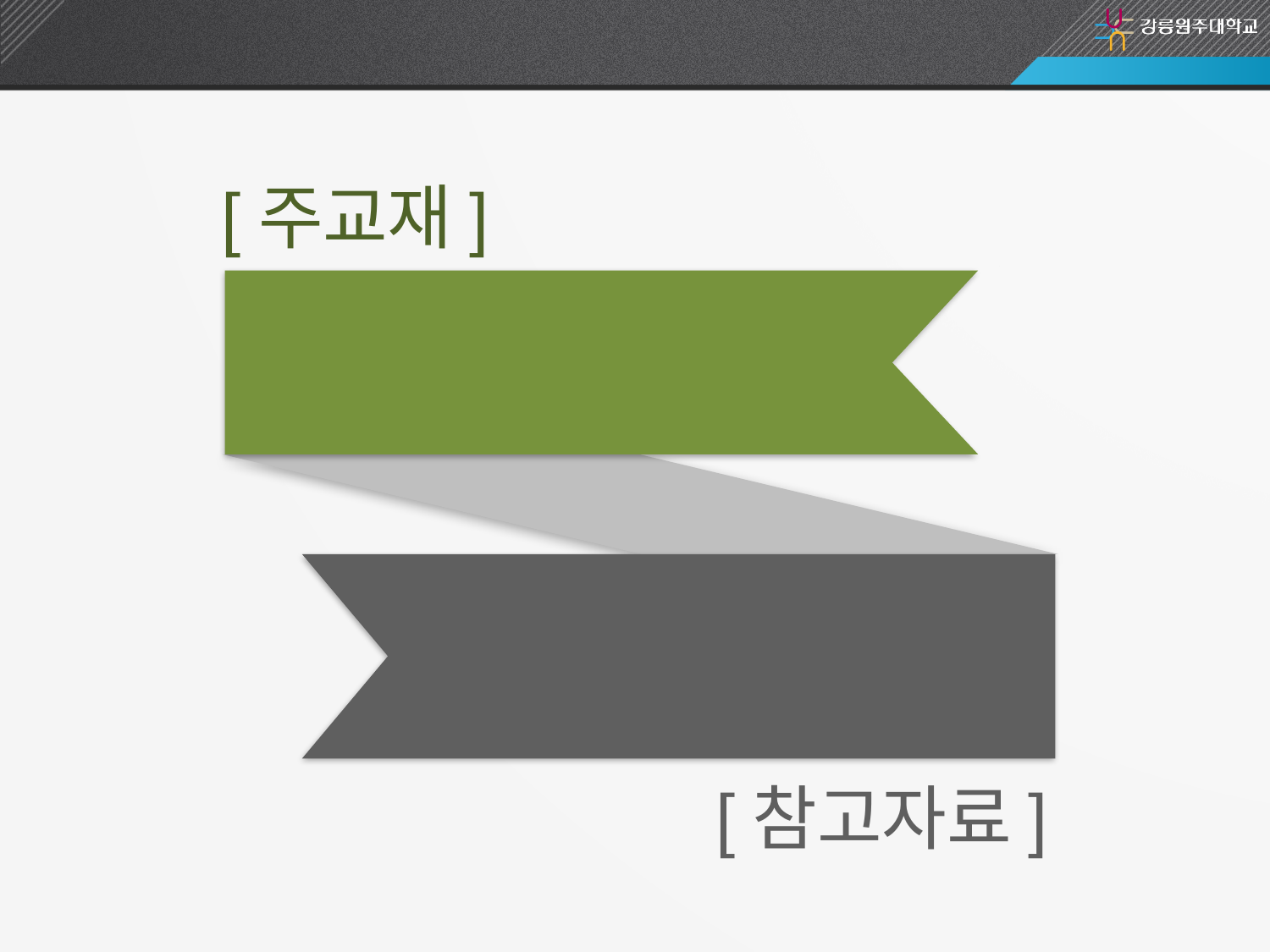

04. 교재 및 참고자료
[주교재]

- 알기쉬운 코틀린 모바일 프로그래밍
- 홍릉출판사 (2023년)

해람인의 e참뜰에 제공되는 강의교안
코틀린 언어 관련 모든 참고 서적
[참고자료]